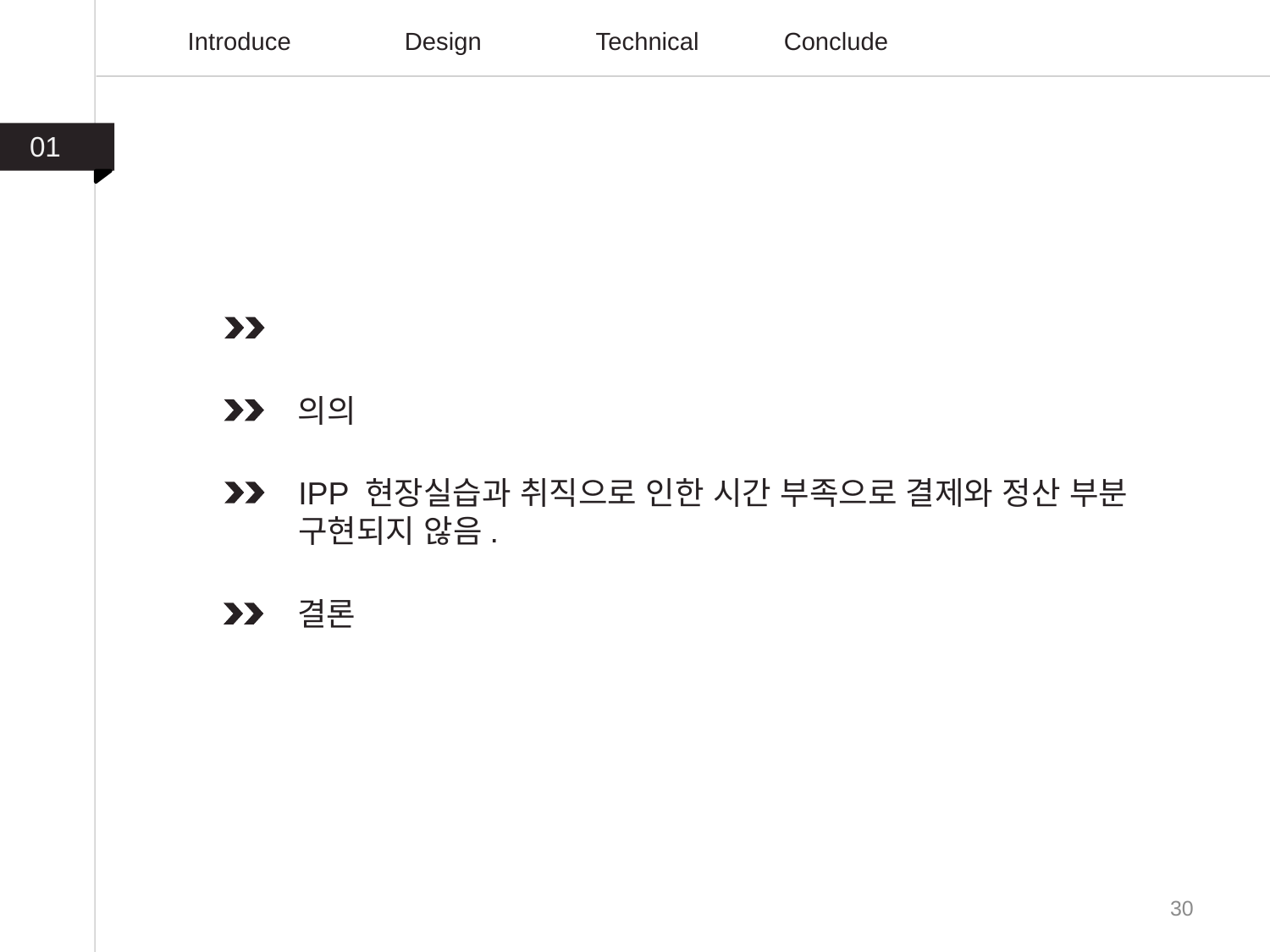

Introduce
Design
Technical
Conclude
01

의의

IPP 현장실습과 취직으로 인한 시간 부족으로 결제와 정산 부분 구현되지 않음.

결론

30